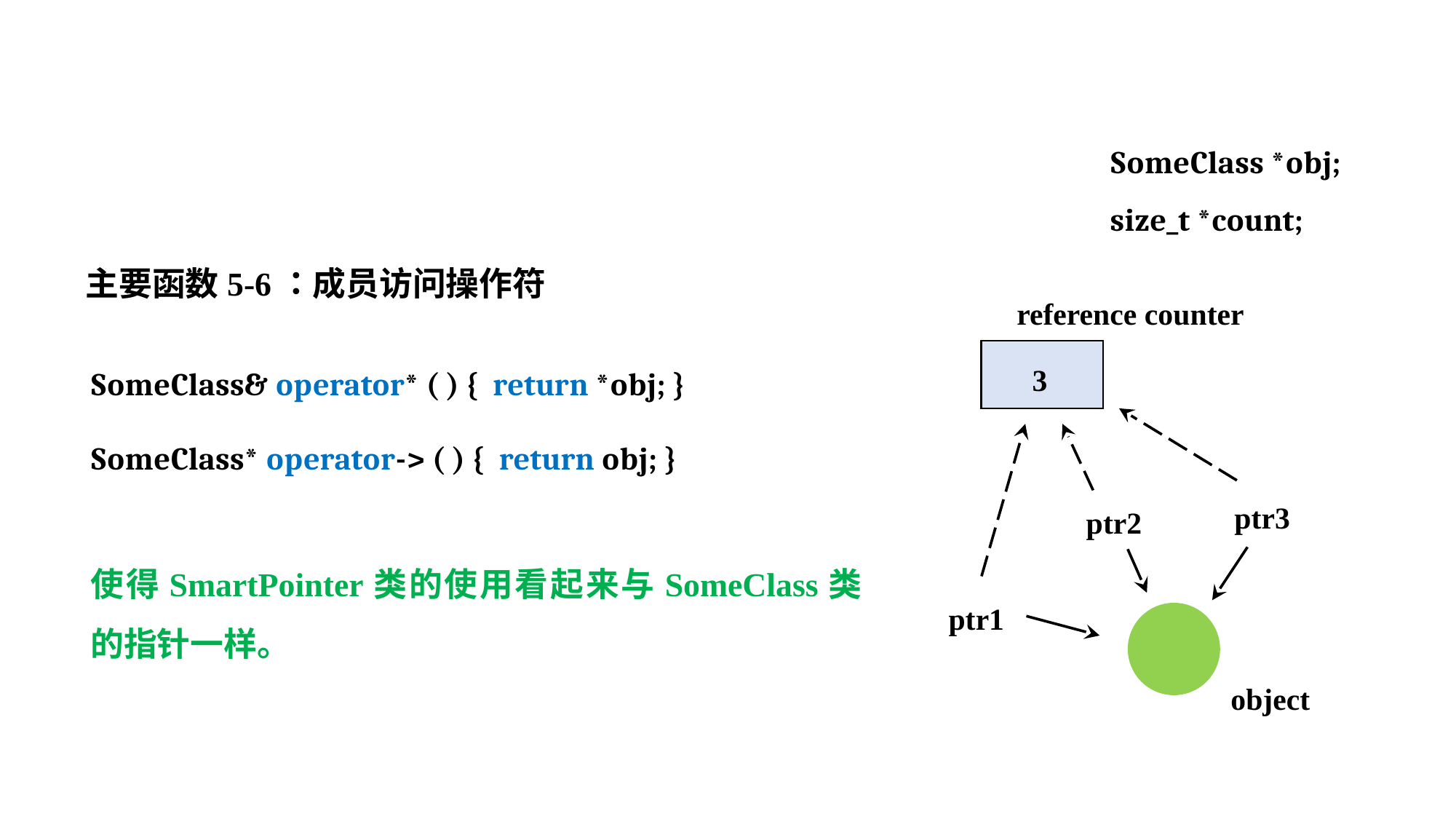

SomeClass *obj;
size_t *count;
主要函数5-6：成员访问操作符
reference counter
3

ptr3
ptr2
ptr1

object
SomeClass& operator* ( ) {  return *obj; }
SomeClass* operator-> ( ) {  return obj; }
使得SmartPointer类的使用看起来与SomeClass类的指针一样。